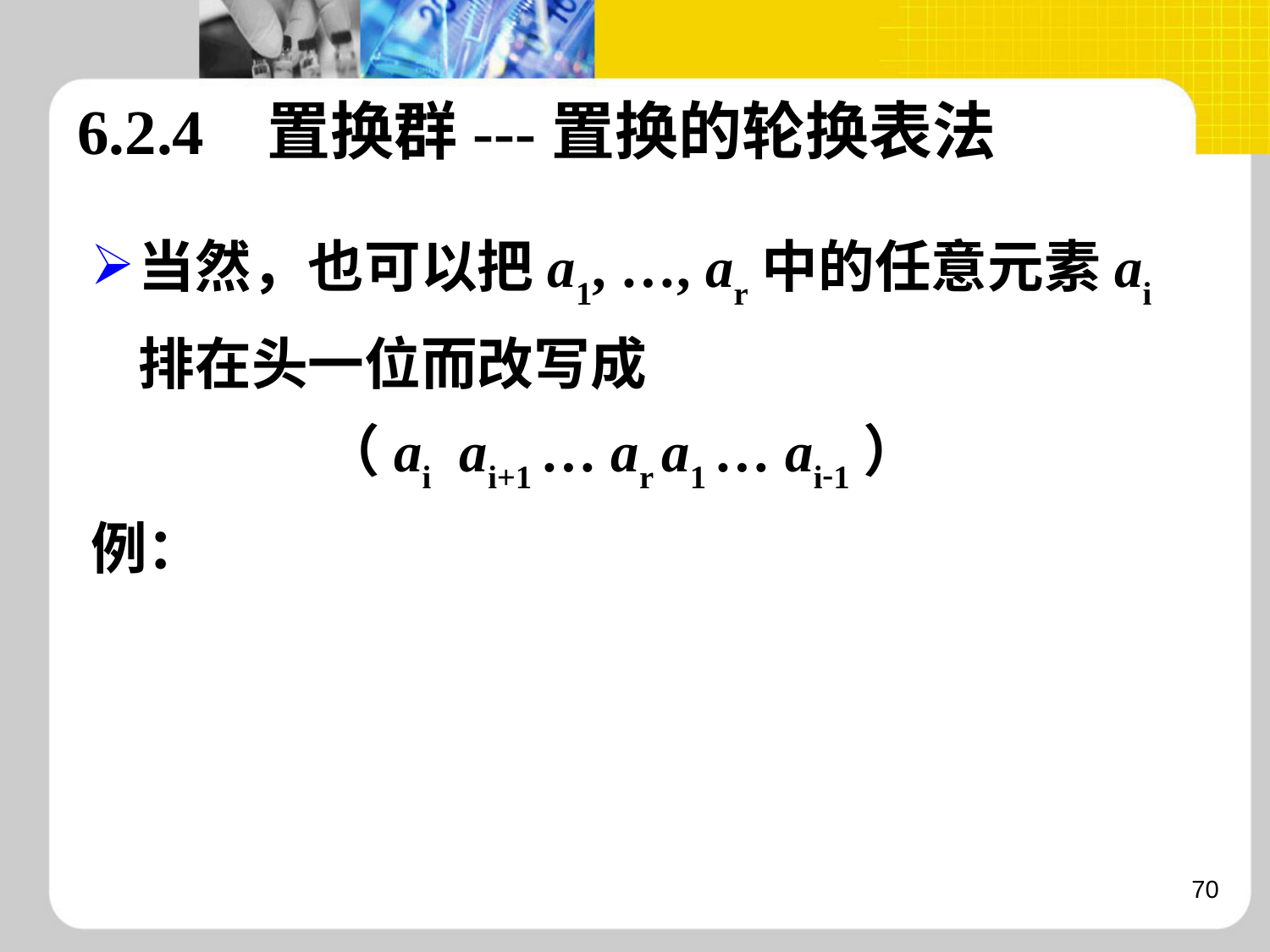

6.2.4   置换群---置换的轮换表法
当然，也可以把a1, …, ar中的任意元素ai排在头一位而改写成
                 （ai  ai+1 … ar a1 … ai-1）
例：

70